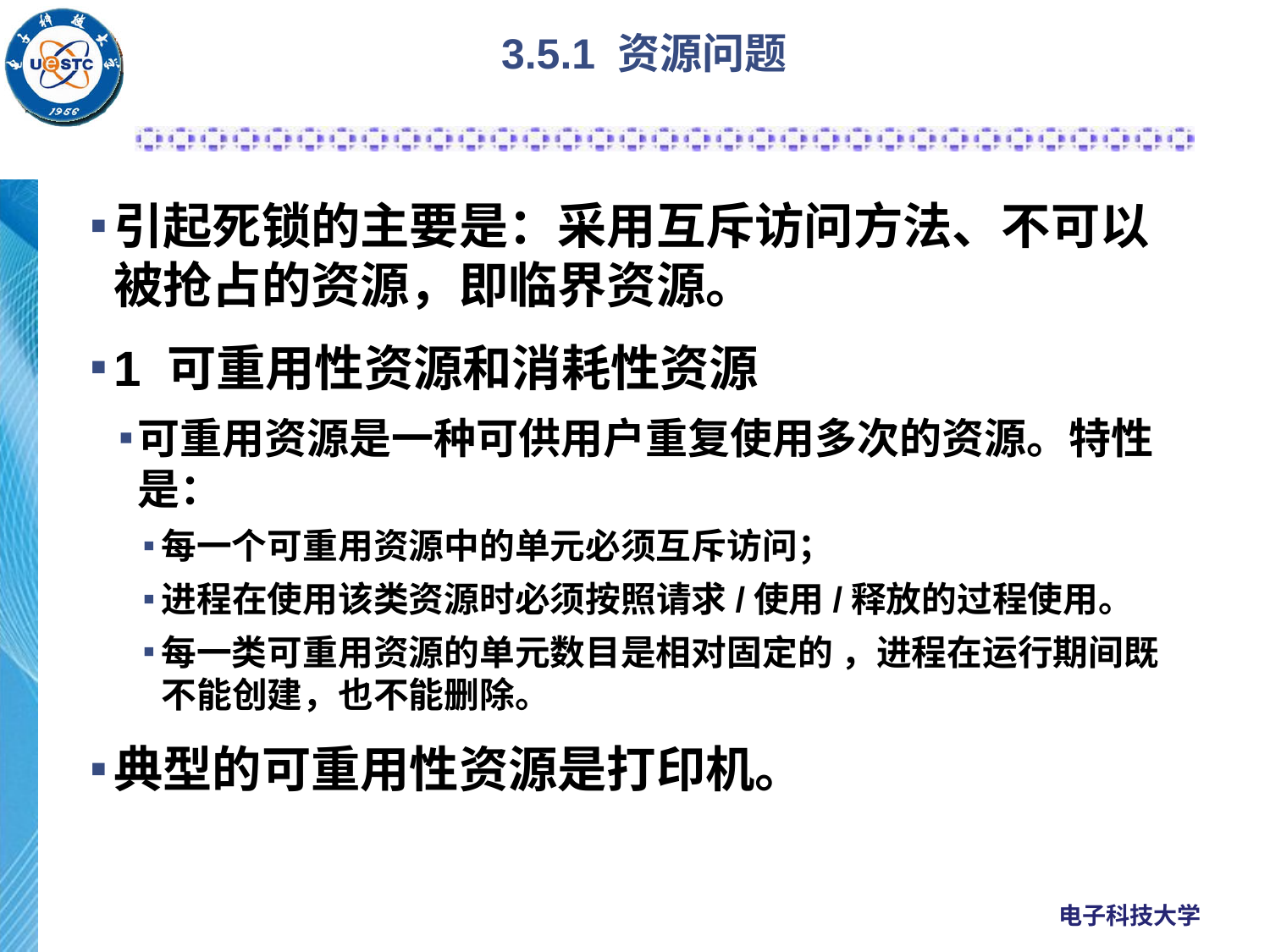

# 3.5.1 资源问题
引起死锁的主要是：采用互斥访问方法、不可以被抢占的资源，即临界资源。
1 可重用性资源和消耗性资源
可重用资源是一种可供用户重复使用多次的资源。特性是：
每一个可重用资源中的单元必须互斥访问；
进程在使用该类资源时必须按照请求/使用/释放的过程使用。
每一类可重用资源的单元数目是相对固定的 ，进程在运行期间既不能创建，也不能删除。
典型的可重用性资源是打印机。